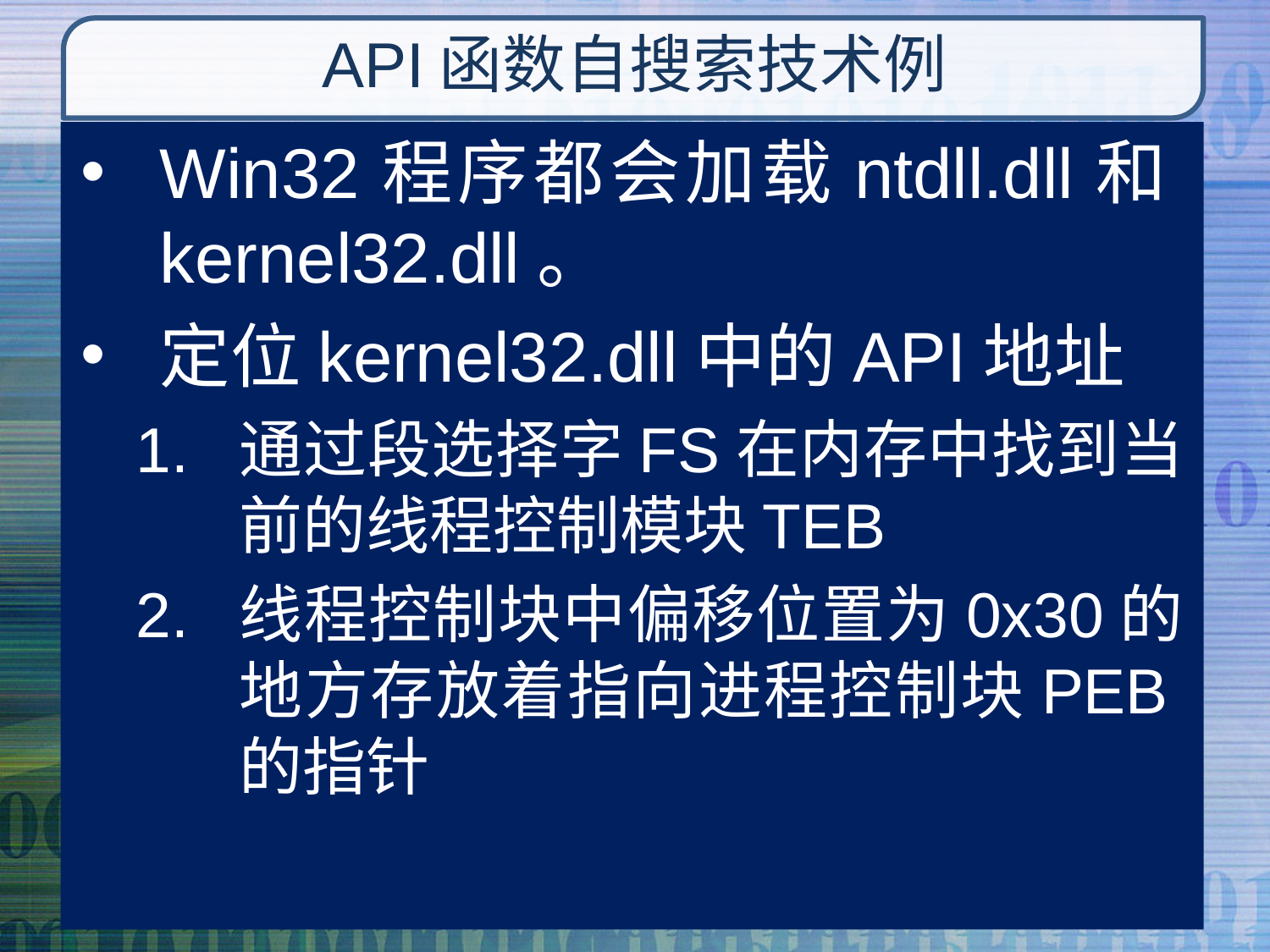

# API函数自搜索技术例
Win32程序都会加载ntdll.dll和kernel32.dll。
定位kernel32.dll中的API地址
通过段选择字FS在内存中找到当前的线程控制模块TEB
线程控制块中偏移位置为0x30的地方存放着指向进程控制块PEB的指针